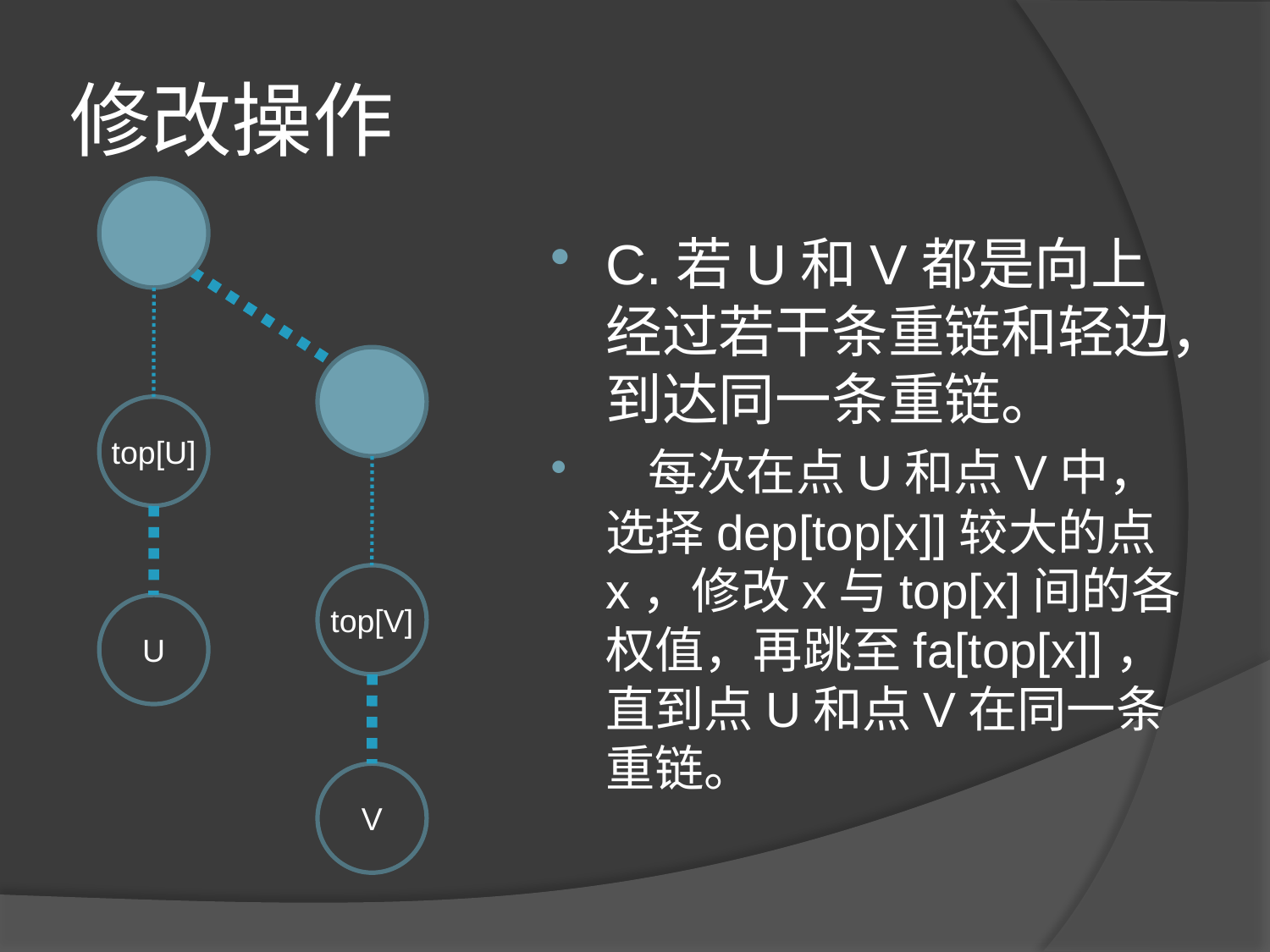

# 修改操作

top[U]
U

top[V]
V
C.若U和V都是向上经过若干条重链和轻边，到达同一条重链。
   每次在点U和点V中，选择dep[top[x]]较大的点x，修改x与top[x]间的各权值，再跳至fa[top[x]]，直到点U和点V在同一条重链。